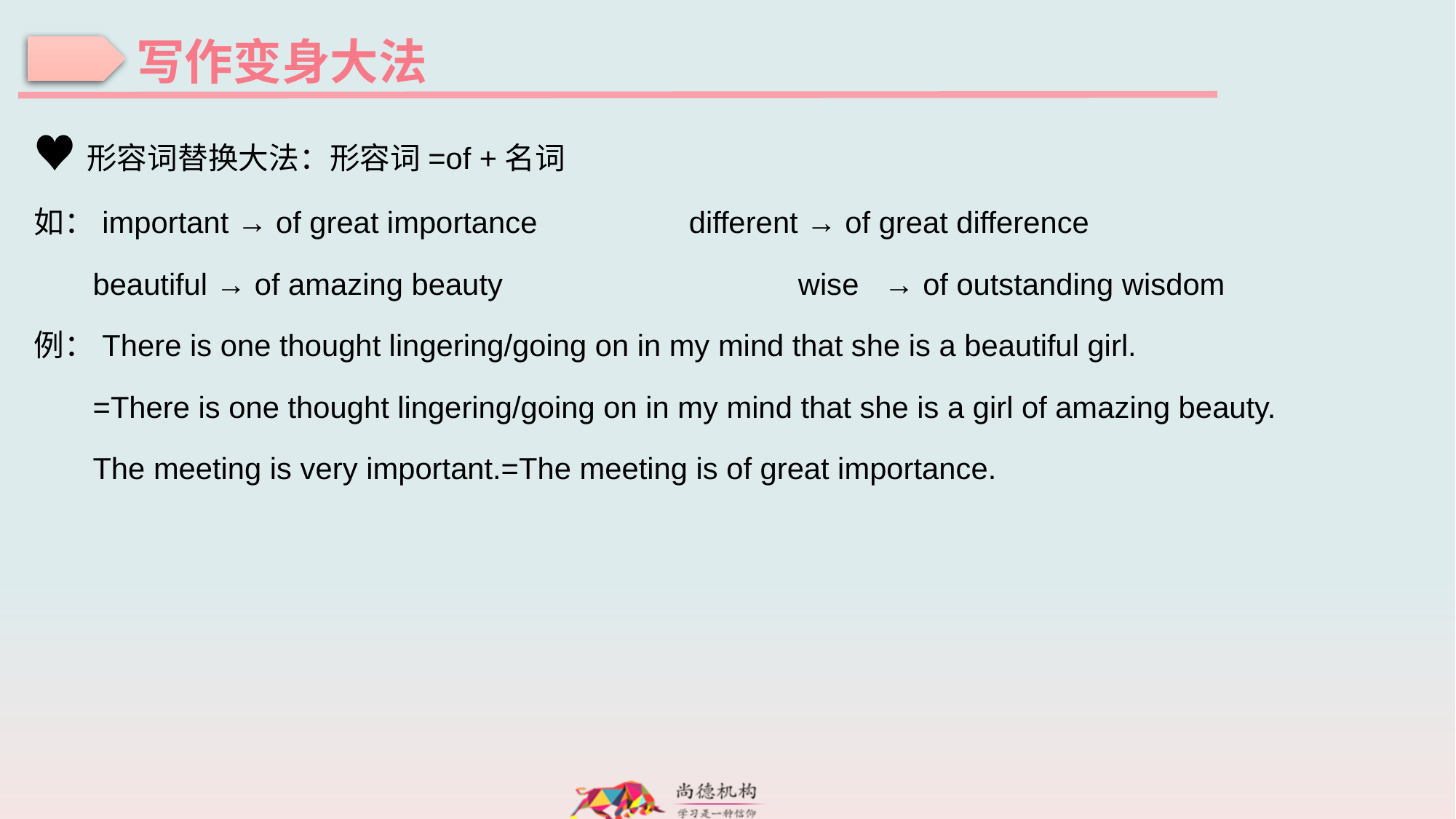

写作变身大法

♥形容词替换大法：形容词=of +名词
如：important → of great importance 		different → of great difference
       beautiful → of amazing beauty 			wise   → of outstanding wisdom
例：There is one thought lingering/going on in my mind that she is a beautiful girl.
       =There is one thought lingering/going on in my mind that she is a girl of amazing beauty.
       The meeting is very important.=The meeting is of great importance.